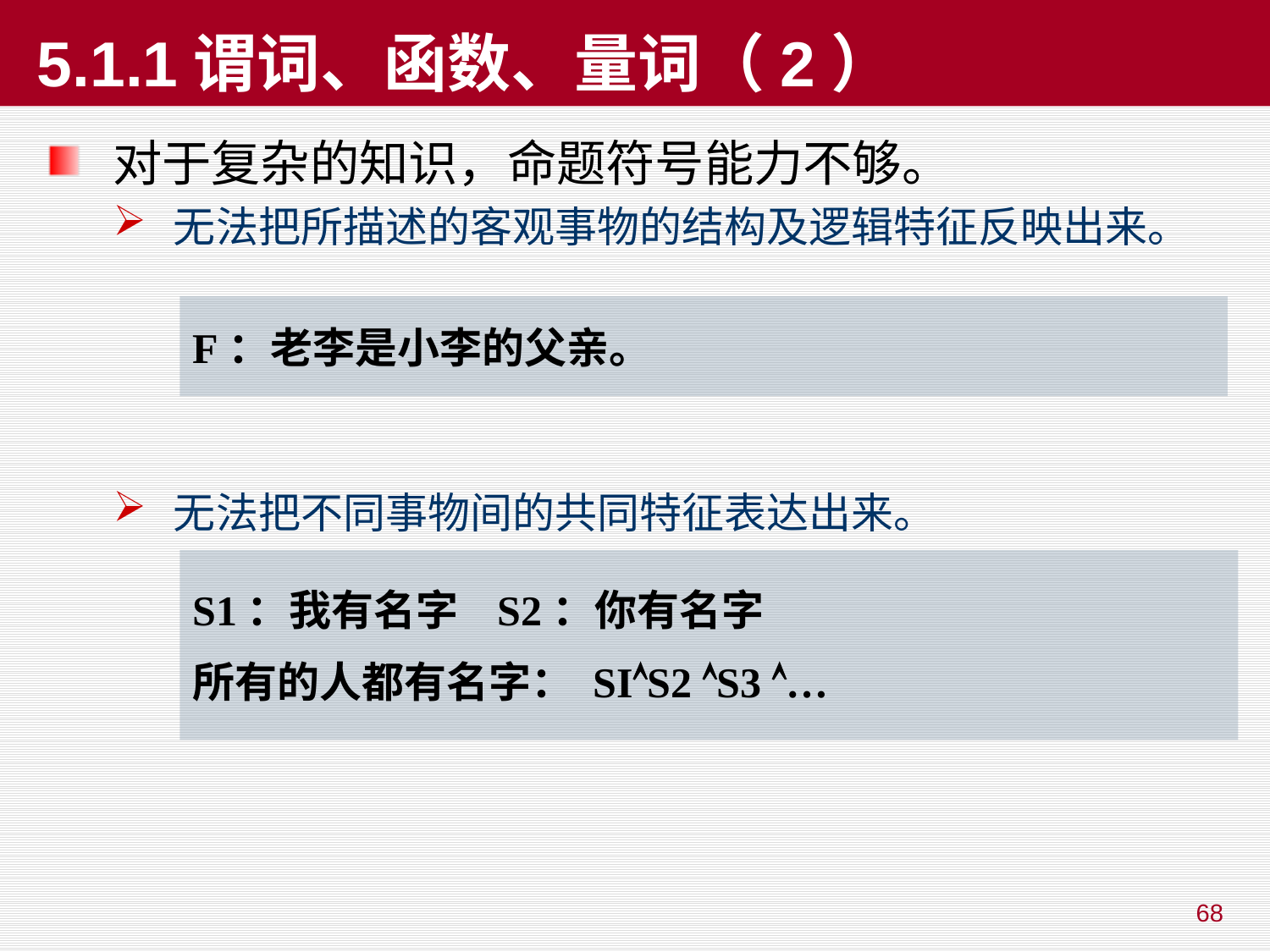

# 5.1.1谓词、函数、量词（2）
对于复杂的知识，命题符号能力不够。
无法把所描述的客观事物的结构及逻辑特征反映出来。

无法把不同事物间的共同特征表达出来。

F：老李是小李的父亲。
S1：我有名字   S2：你有名字
所有的人都有名字： SI∧S2 ∧S3 ∧…
68